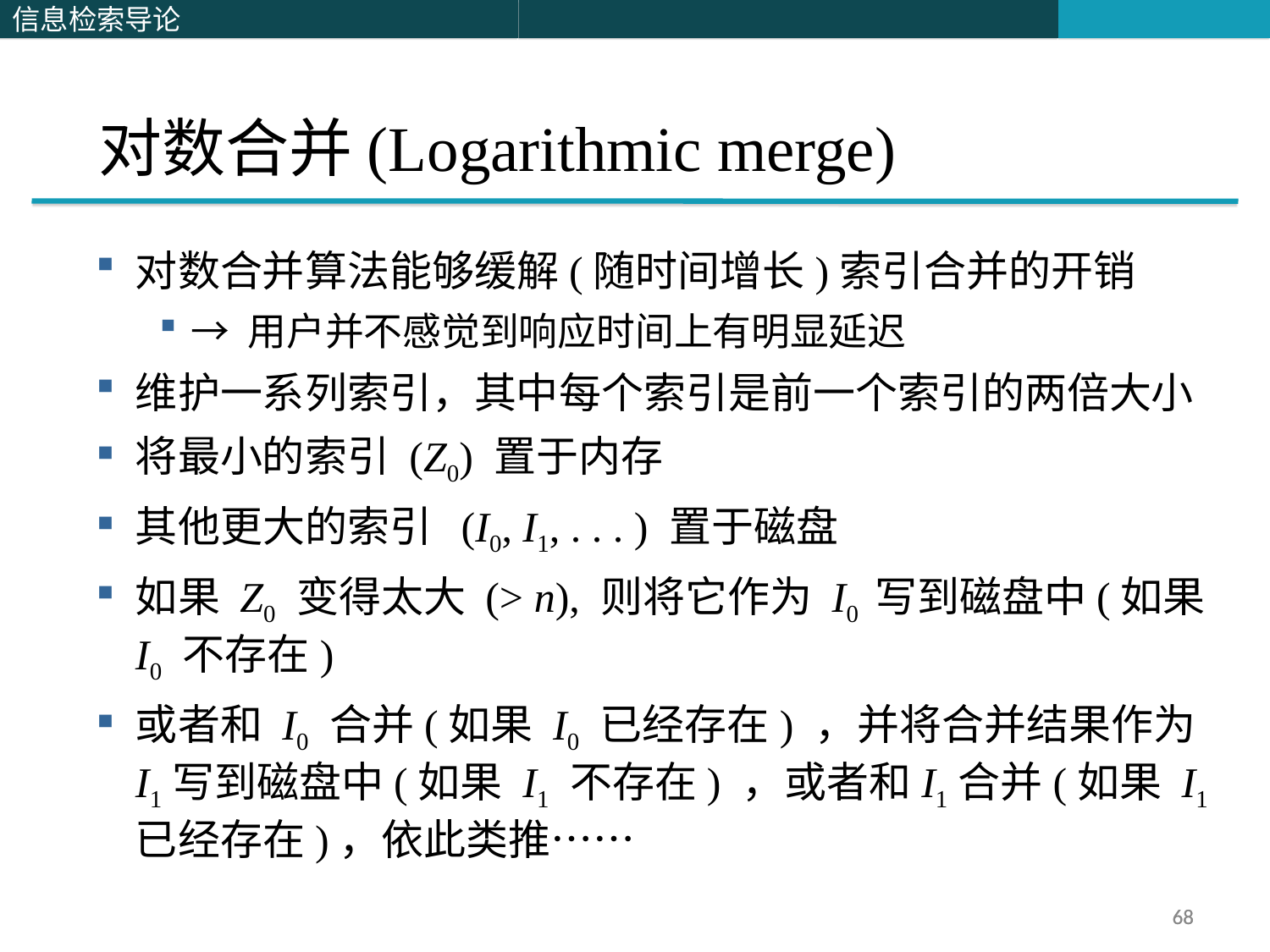

对数合并(Logarithmic merge)

对数合并算法能够缓解(随时间增长)索引合并的开销
→ 用户并不感觉到响应时间上有明显延迟
维护一系列索引，其中每个索引是前一个索引的两倍大小
将最小的索引 (Z0) 置于内存
其他更大的索引  (I0, I1, . . . ) 置于磁盘
如果 Z0 变得太大 (> n), 则将它作为 I0 写到磁盘中(如果 I0 不存在)
或者和 I0 合并(如果 I0 已经存在) ，并将合并结果作为I1写到磁盘中(如果 I1 不存在) ，或者和I1合并(如果 I1 已经存在)，依此类推……
68
68